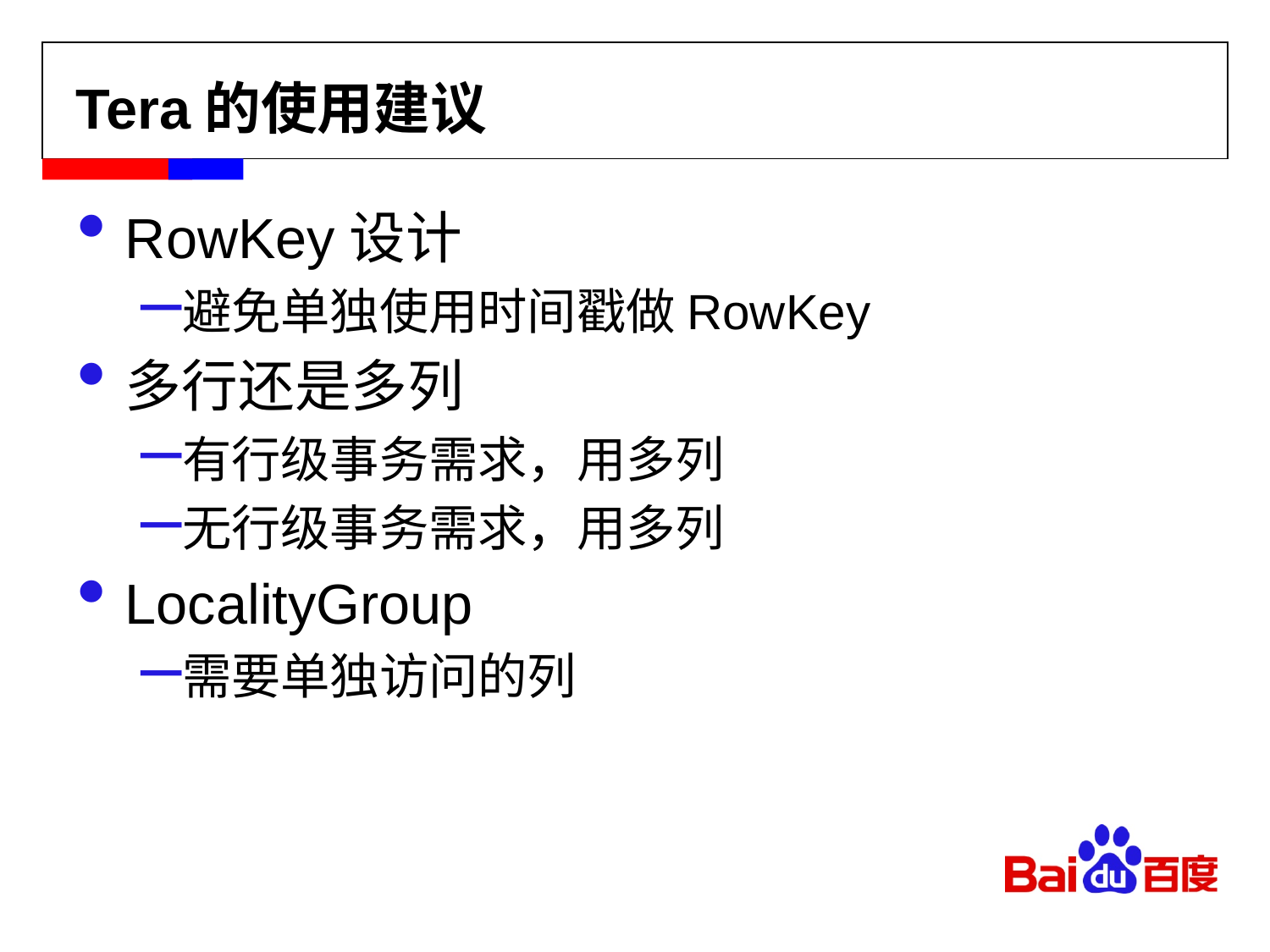

# Tera的使用建议
RowKey设计
避免单独使用时间戳做RowKey
多行还是多列
有行级事务需求，用多列
无行级事务需求，用多列
LocalityGroup
需要单独访问的列